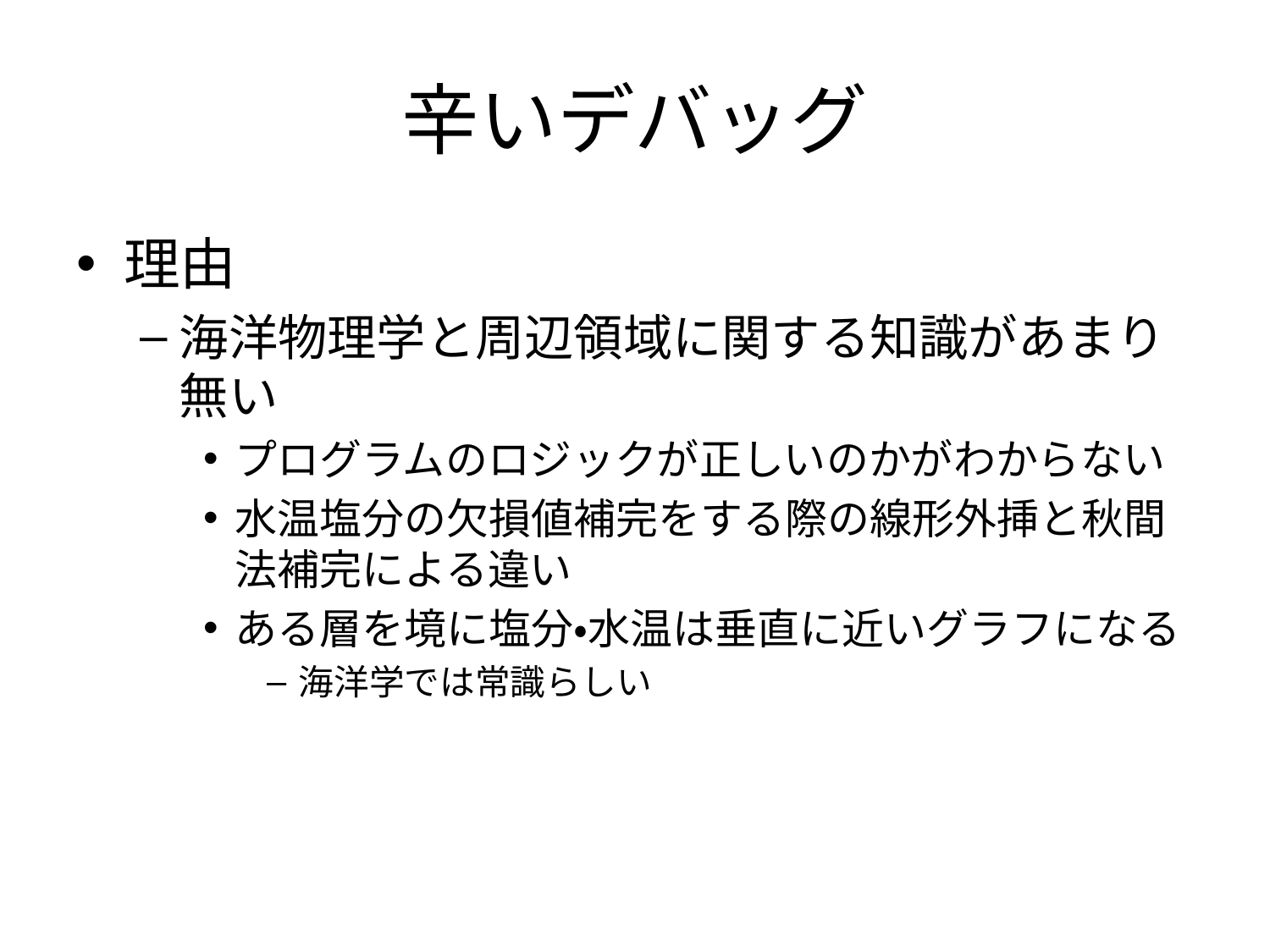

# 辛いデバッグ
理由
海洋物理学と周辺領域に関する知識があまり無い
プログラムのロジックが正しいのかがわからない
水温塩分の欠損値補完をする際の線形外挿と秋間法補完による違い
ある層を境に塩分・水温は垂直に近いグラフになる
海洋学では常識らしい